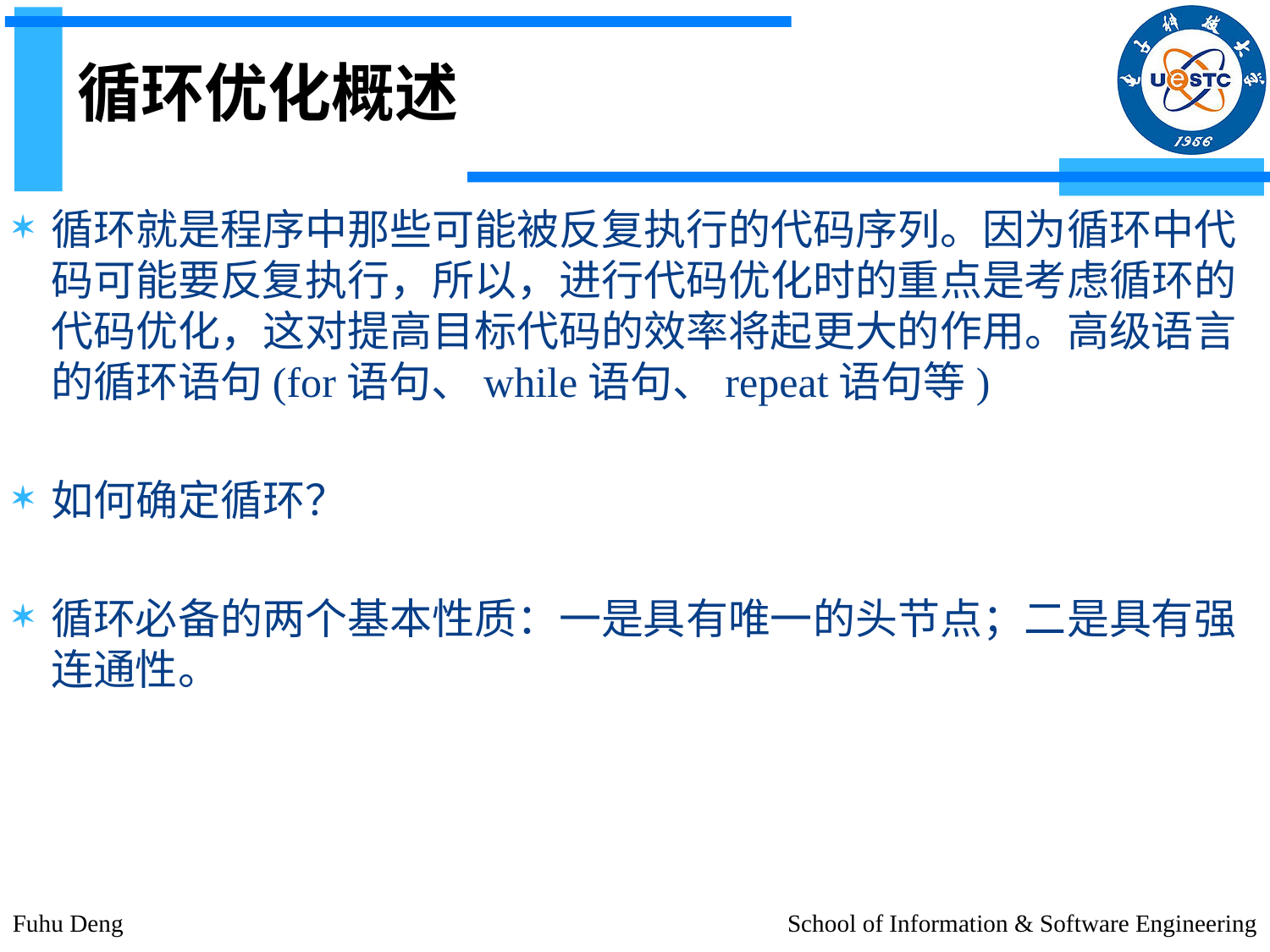

# 循环优化概述
循环就是程序中那些可能被反复执行的代码序列。因为循环中代码可能要反复执行，所以，进行代码优化时的重点是考虑循环的代码优化，这对提高目标代码的效率将起更大的作用。高级语言的循环语句(for语句、while语句、repeat语句等)

如何确定循环？

循环必备的两个基本性质：一是具有唯一的头节点；二是具有强连通性。
Fuhu Deng
23
School of Information & Software Engineering